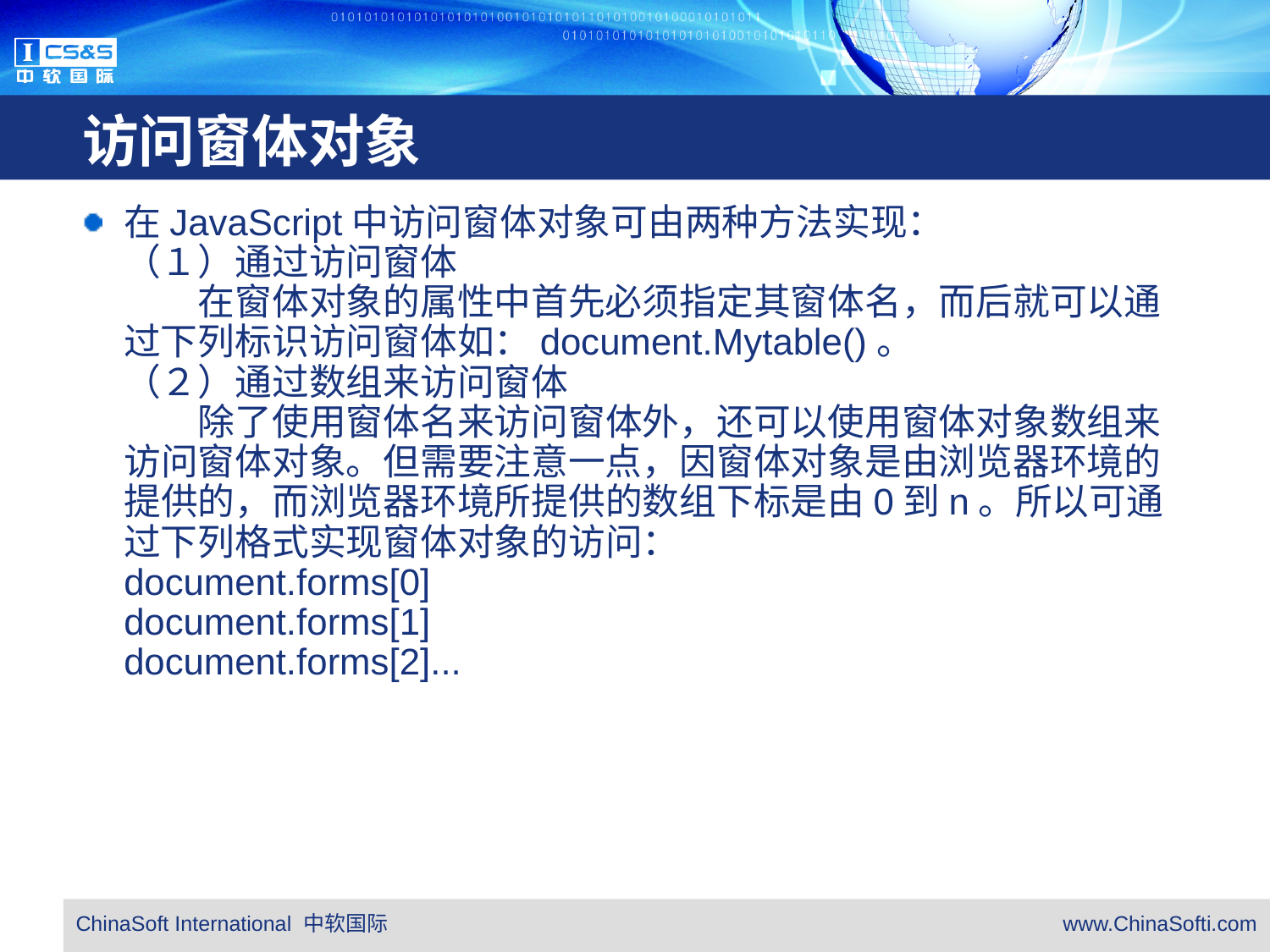

# 访问窗体对象
在JavaScript中访问窗体对象可由两种方法实现：
（１）通过访问窗体
　　在窗体对象的属性中首先必须指定其窗体名，而后就可以通过下列标识访问窗体如：document.Mytable()。
（２）通过数组来访问窗体
　　除了使用窗体名来访问窗体外，还可以使用窗体对象数组来访问窗体对象。但需要注意一点，因窗体对象是由浏览器环境的提供的，而浏览器环境所提供的数组下标是由0到n。所以可通过下列格式实现窗体对象的访问：
document.forms[0]
document.forms[1]
document.forms[2]...